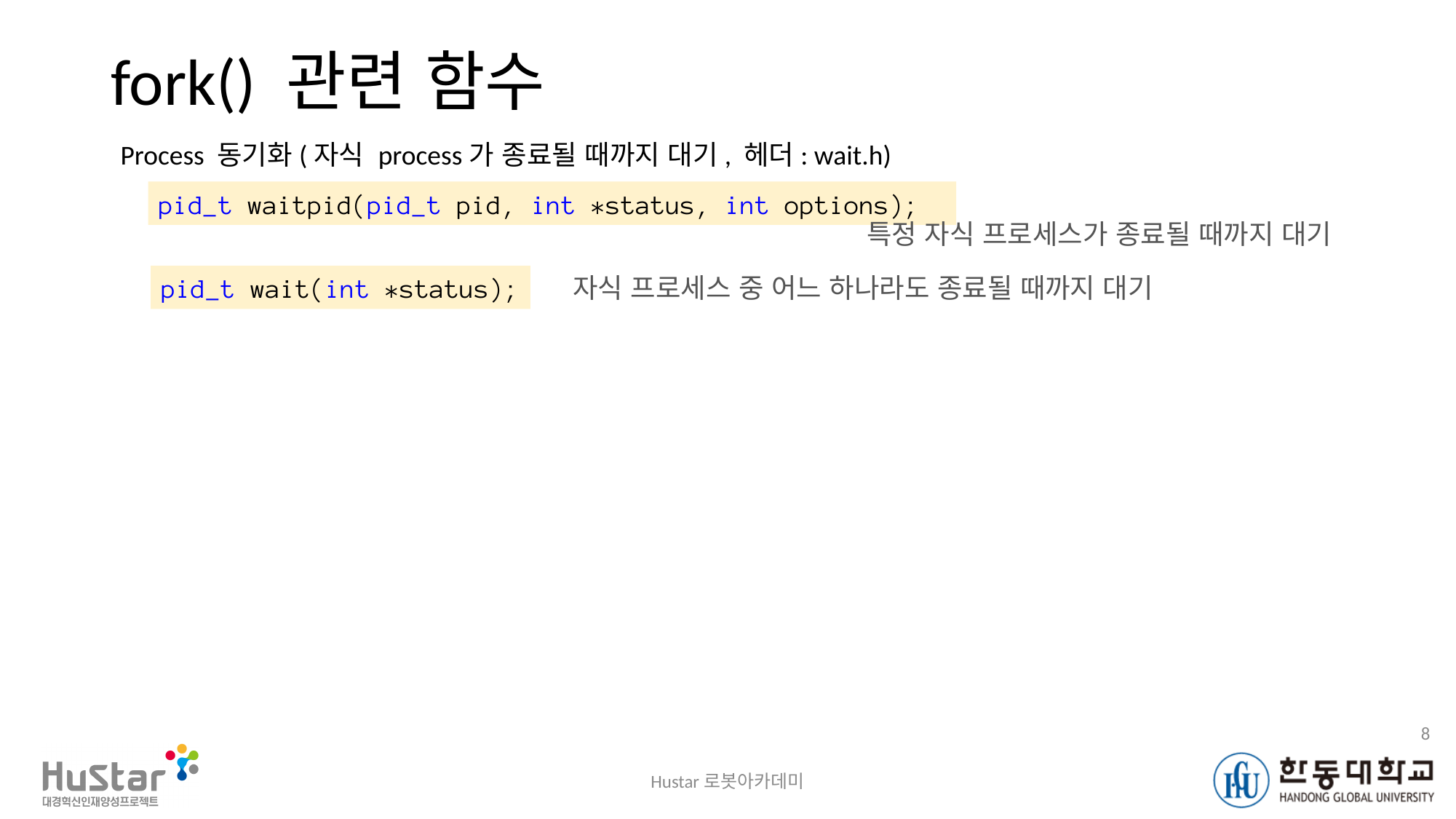

# fork() 관련 함수
Process 동기화(자식 process가 종료될 때까지 대기, 헤더: wait.h)
pid_t waitpid(pid_t pid, int *status, int options);
 특정 자식 프로세스가 종료될 때까지 대기
pid_t wait(int *status);
자식 프로세스 중 어느 하나라도 종료될 때까지 대기
8
Hustar로봇아카데미